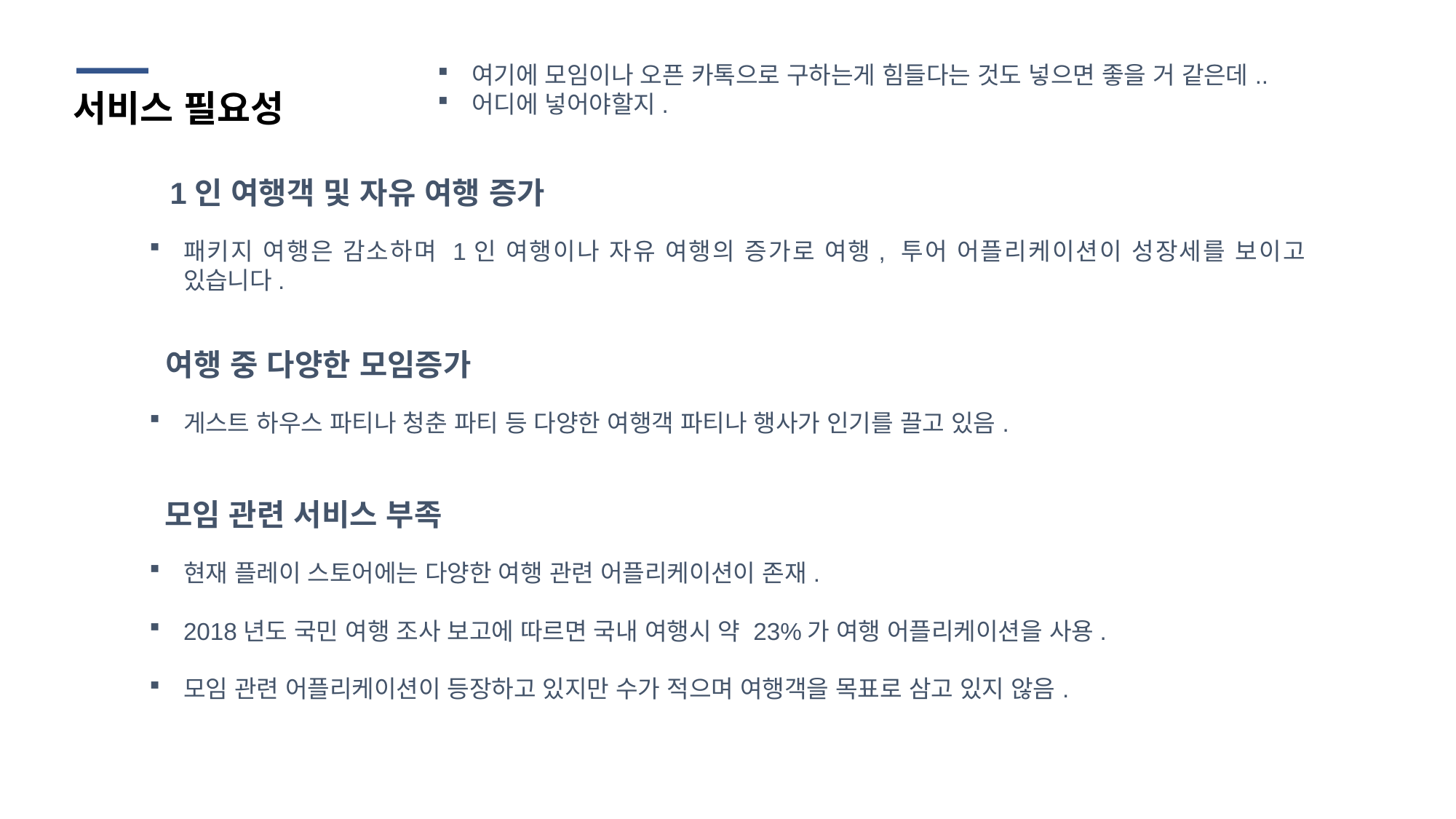

여기에 모임이나 오픈 카톡으로 구하는게 힘들다는 것도 넣으면 좋을 거 같은데..
어디에 넣어야할지.

서비스 필요성
1인 여행객 및 자유 여행 증가
패키지 여행은 감소하며 1인 여행이나 자유 여행의 증가로 여행, 투어 어플리케이션이 성장세를 보이고 있습니다.
여행 중 다양한 모임증가
게스트 하우스 파티나 청춘 파티 등 다양한 여행객 파티나 행사가 인기를 끌고 있음.
모임 관련 서비스 부족
현재 플레이 스토어에는 다양한 여행 관련 어플리케이션이 존재.

2018년도 국민 여행 조사 보고에 따르면 국내 여행시 약 23%가 여행 어플리케이션을 사용.

모임 관련 어플리케이션이 등장하고 있지만 수가 적으며 여행객을 목표로 삼고 있지 않음.